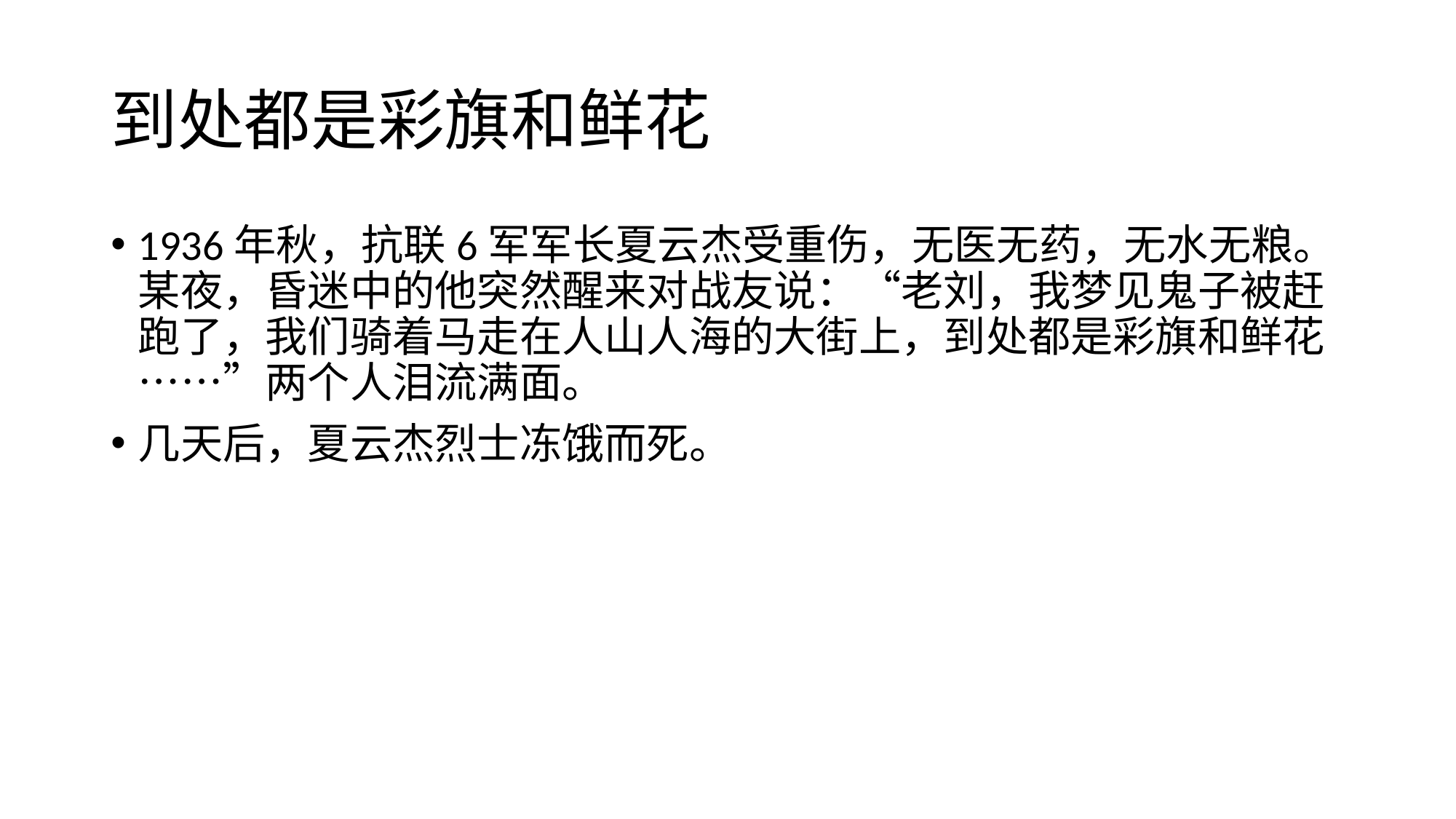

# 到处都是彩旗和鲜花
1936年秋，抗联6军军长夏云杰受重伤，无医无药，无水无粮。某夜，昏迷中的他突然醒来对战友说：“老刘，我梦见鬼子被赶跑了，我们骑着马走在人山人海的大街上，到处都是彩旗和鲜花……”两个人泪流满面。
几天后，夏云杰烈士冻饿而死。